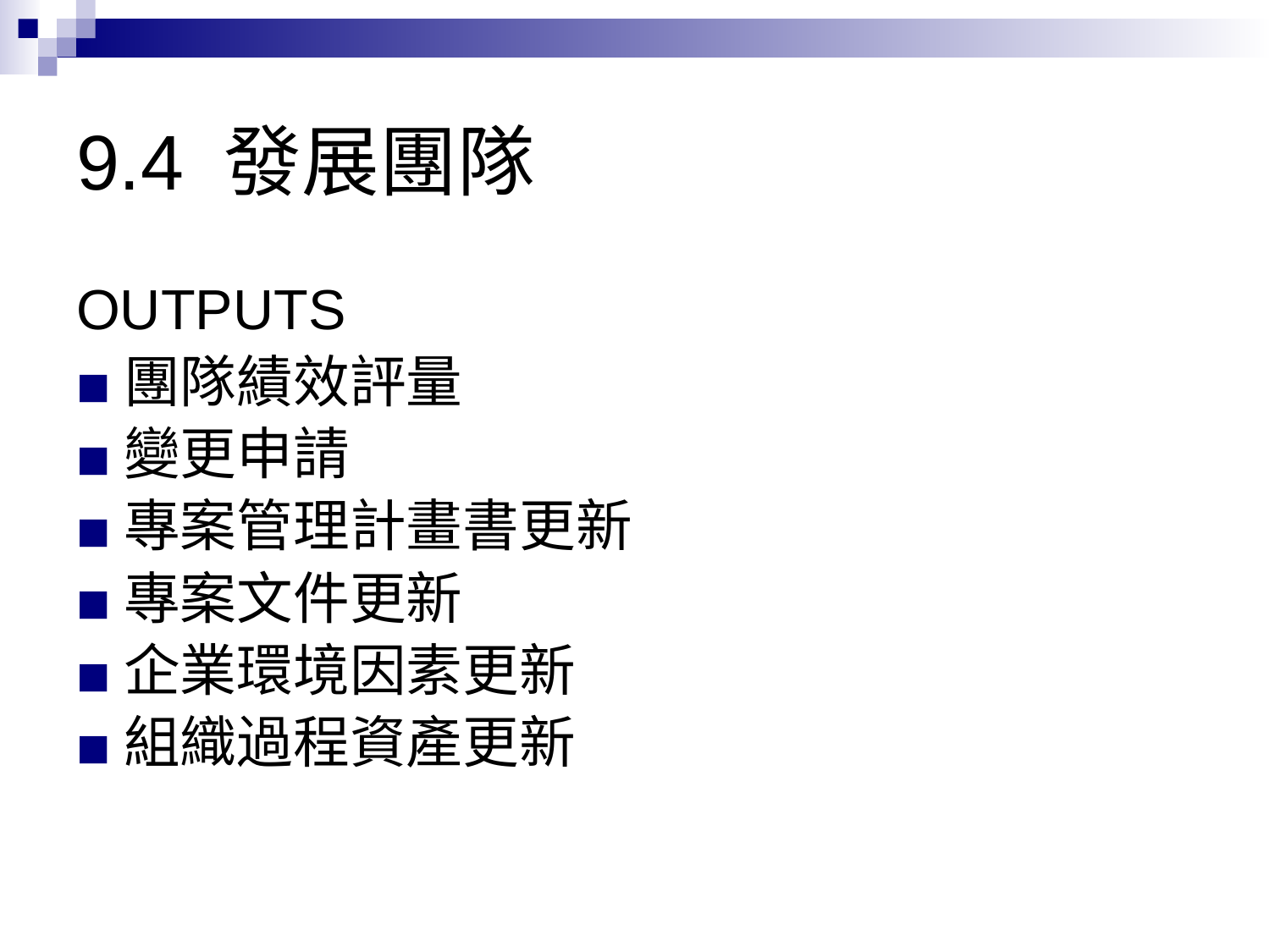

# 9.4 發展團隊
OUTPUTS
團隊績效評量
變更申請
專案管理計畫書更新
專案文件更新
企業環境因素更新
組織過程資產更新